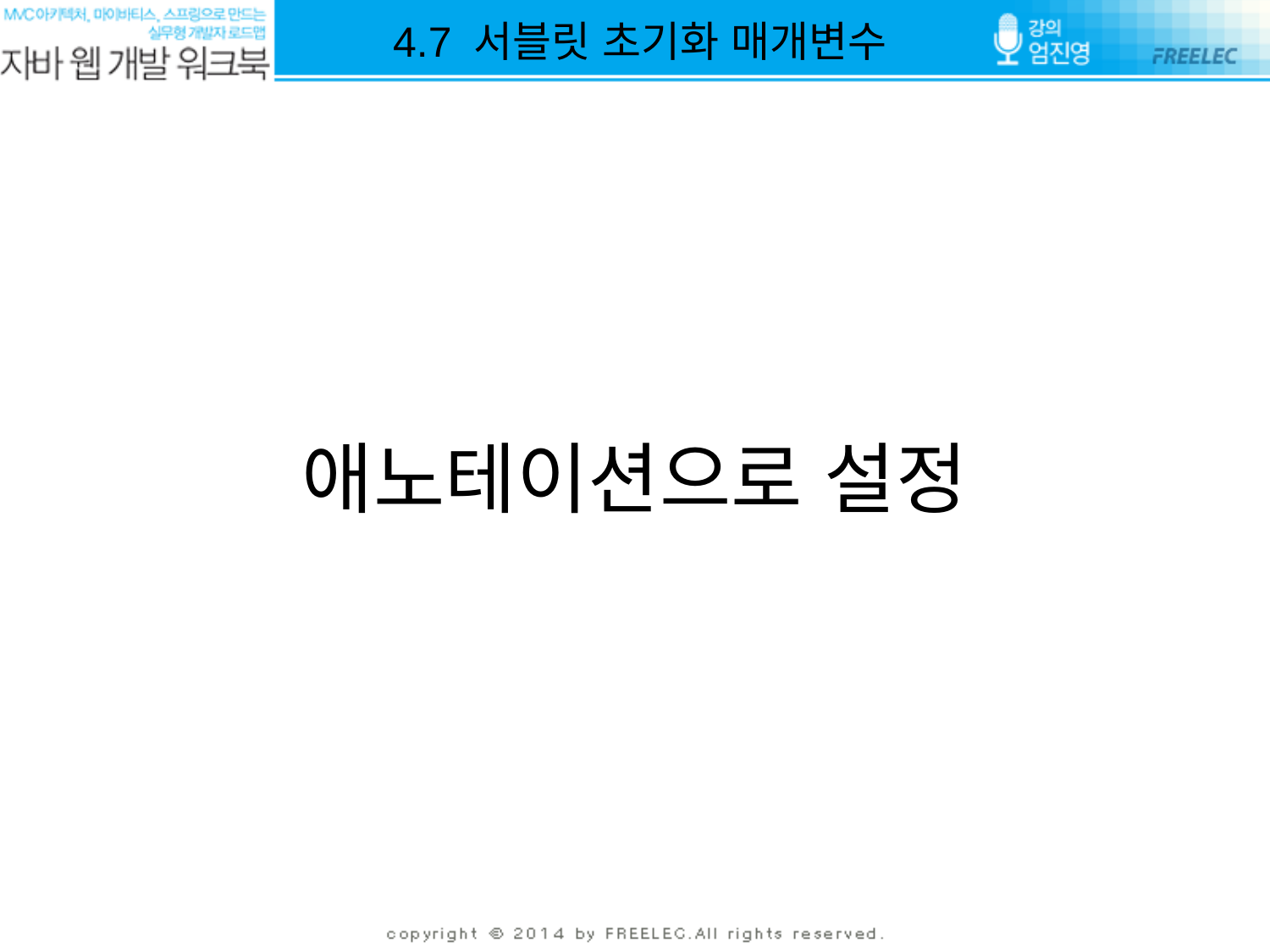

4.7 서블릿 초기화 매개변수
# 애노테이션으로 설정